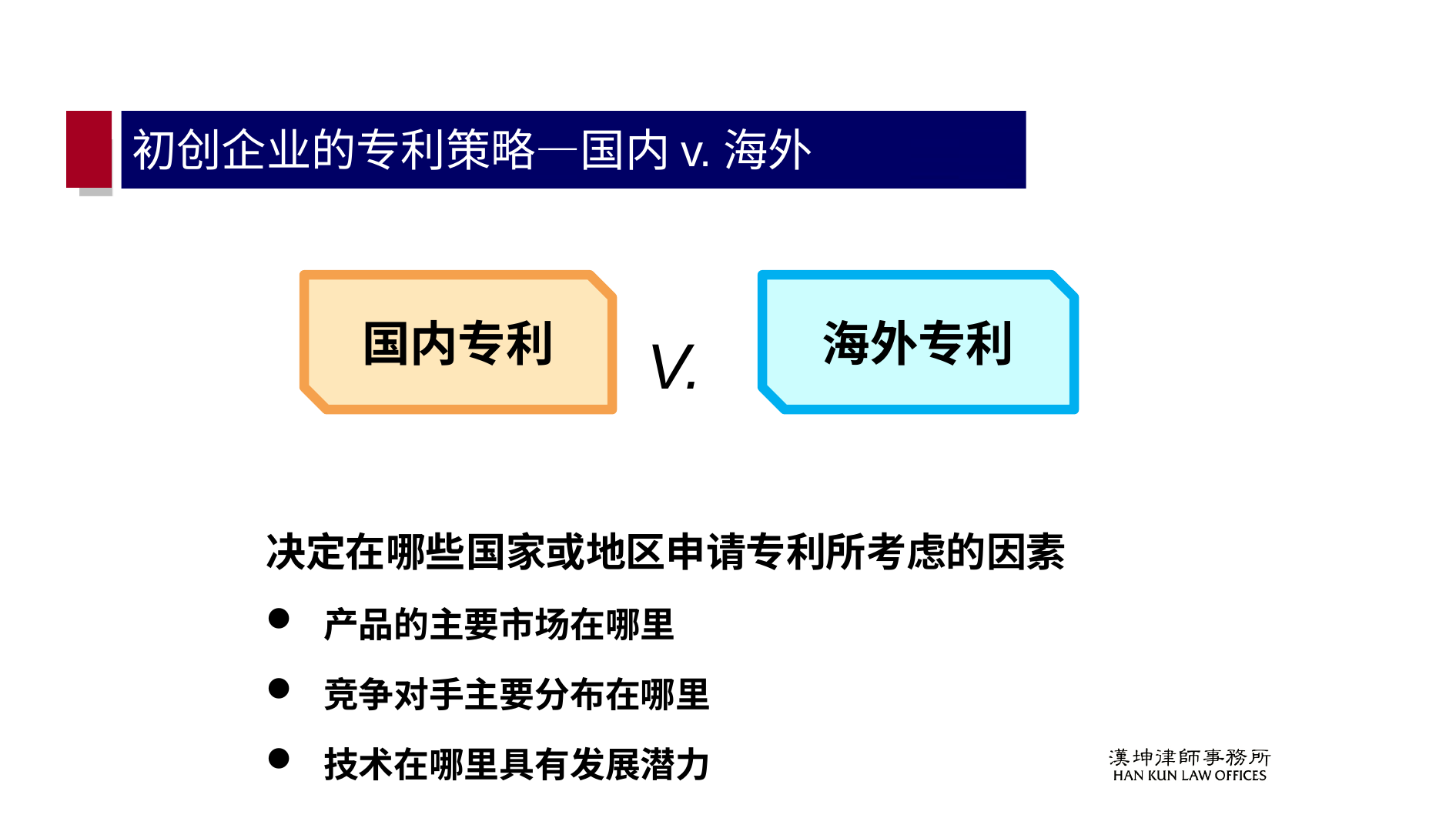

# 初创企业的专利策略—国内v.海外

国内专利
海外专利
V.
决定在哪些国家或地区申请专利所考虑的因素
产品的主要市场在哪里
竞争对手主要分布在哪里
技术在哪里具有发展潜力